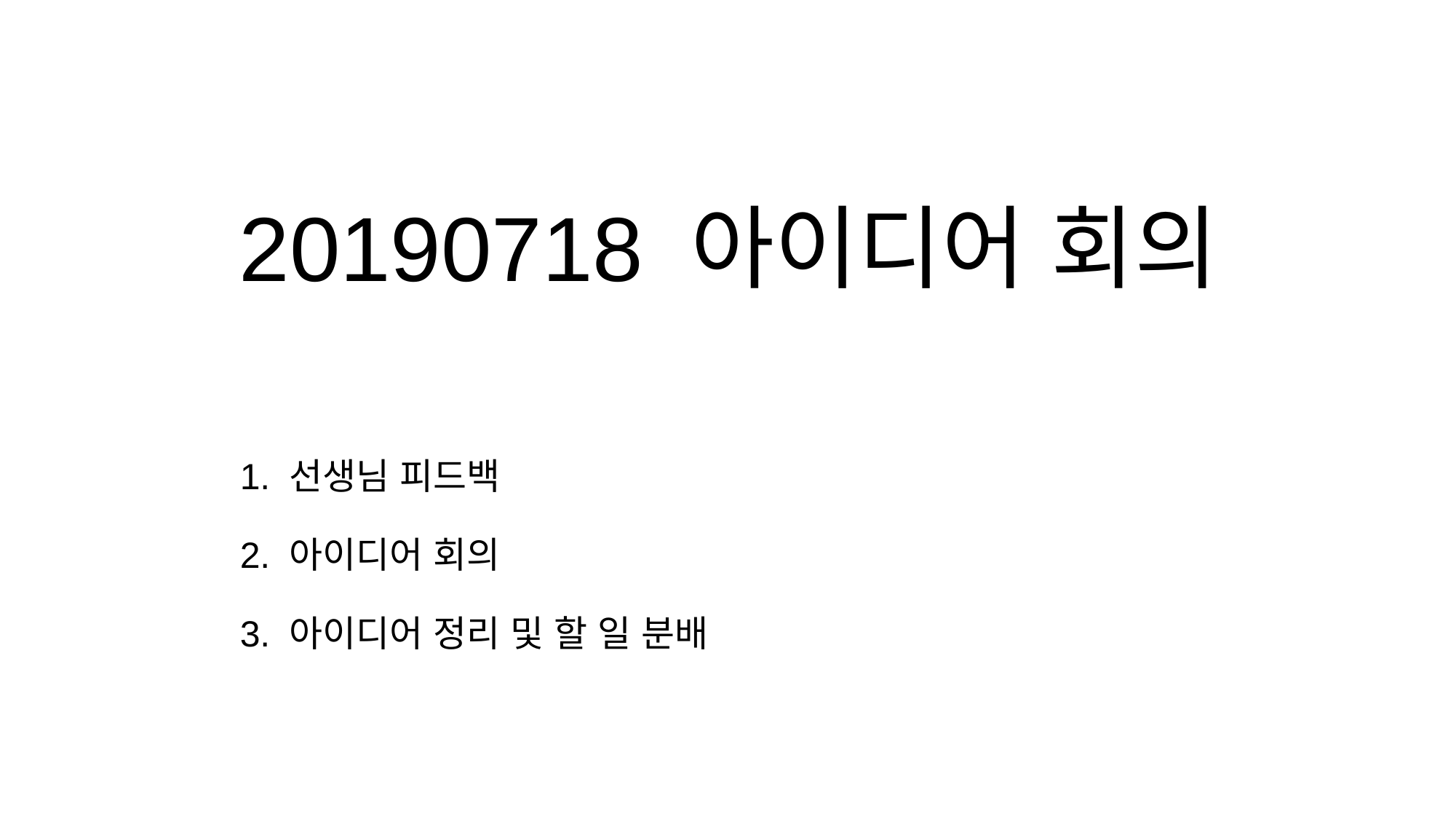

20190718 아이디어 회의
# 1. 선생님 피드백 2. 아이디어 회의 3. 아이디어 정리 및 할 일 분배